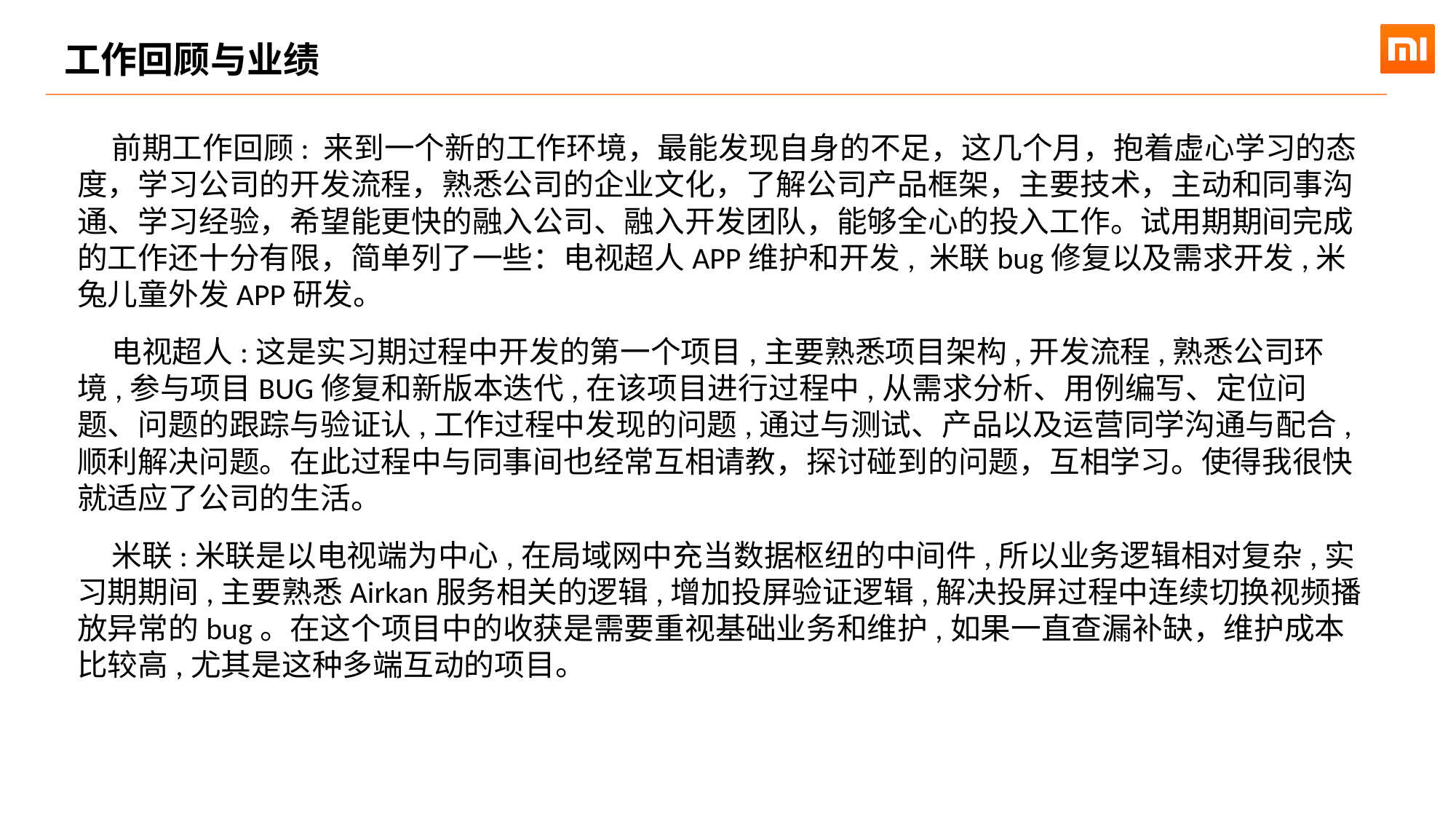

工作回顾与业绩
    前期工作回顾: 来到一个新的工作环境，最能发现自身的不足，这几个月，抱着虚心学习的态度，学习公司的开发流程，熟悉公司的企业文化，了解公司产品框架，主要技术，主动和同事沟通、学习经验，希望能更快的融入公司、融入开发团队，能够全心的投入工作。试用期期间完成的工作还十分有限，简单列了一些：电视超人APP维护和开发, 米联bug修复以及需求开发,米兔儿童外发APP研发。
    电视超人:这是实习期过程中开发的第一个项目,主要熟悉项目架构,开发流程,熟悉公司环境,参与项目BUG修复和新版本迭代,在该项目进行过程中,从需求分析、用例编写、定位问题、问题的跟踪与验证认,工作过程中发现的问题,通过与测试、产品以及运营同学沟通与配合,顺利解决问题。在此过程中与同事间也经常互相请教，探讨碰到的问题，互相学习。使得我很快就适应了公司的生活。
    米联:米联是以电视端为中心,在局域网中充当数据枢纽的中间件,所以业务逻辑相对复杂,实习期期间,主要熟悉Airkan服务相关的逻辑,增加投屏验证逻辑,解决投屏过程中连续切换视频播放异常的bug。在这个项目中的收获是需要重视基础业务和维护,如果一直查漏补缺，维护成本比较高,尤其是这种多端互动的项目。